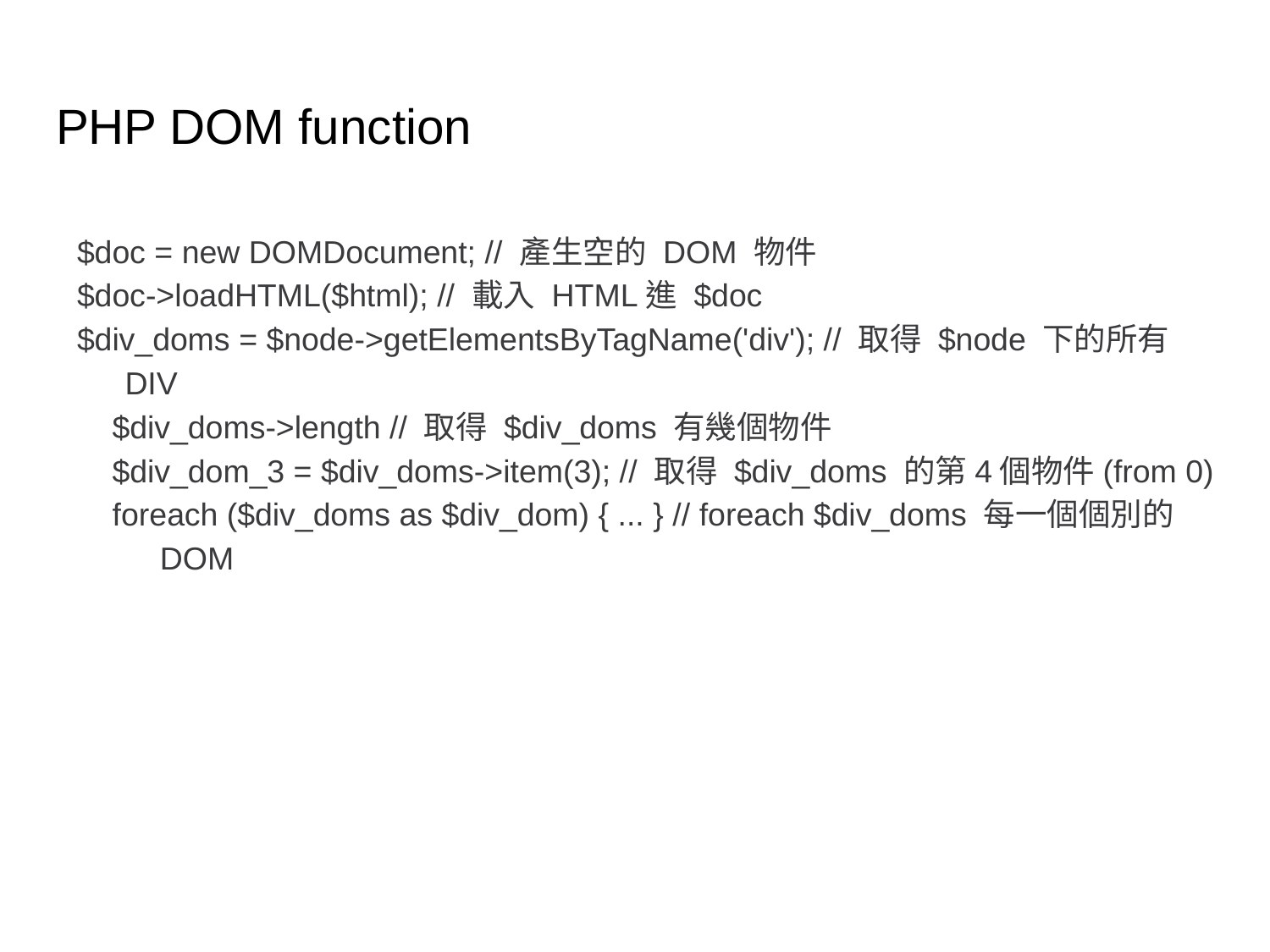

# PHP DOM function
$doc = new DOMDocument; // 產生空的 DOM 物件
$doc->loadHTML($html); // 載入 HTML進 $doc
$div_doms = $node->getElementsByTagName('div'); // 取得 $node 下的所有 DIV
$div_doms->length // 取得 $div_doms 有幾個物件
$div_dom_3 = $div_doms->item(3); // 取得 $div_doms 的第4個物件(from 0)
foreach ($div_doms as $div_dom) { ... } // foreach $div_doms 每一個個別的 DOM